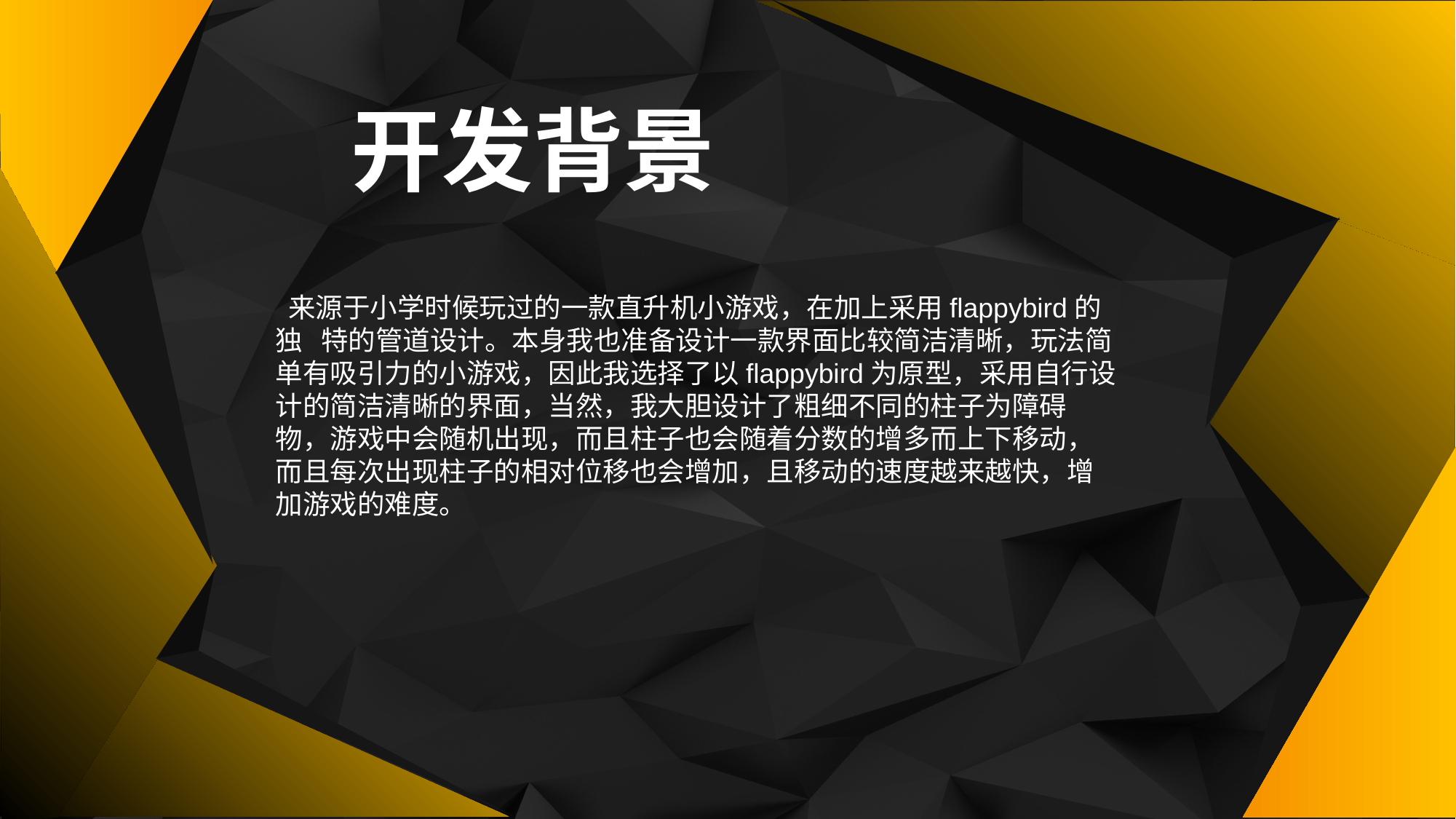

开发背景

 来源于小学时候玩过的一款直升机小游戏，在加上采用flappybird的独   特的管道设计。本身我也准备设计一款界面比较简洁清晰，玩法简单有吸引力的小游戏，因此我选择了以flappybird为原型，采用自行设计的简洁清晰的界面，当然，我大胆设计了粗细不同的柱子为障碍物，游戏中会随机出现，而且柱子也会随着分数的增多而上下移动，而且每次出现柱子的相对位移也会增加，且移动的速度越来越快，增加游戏的难度。